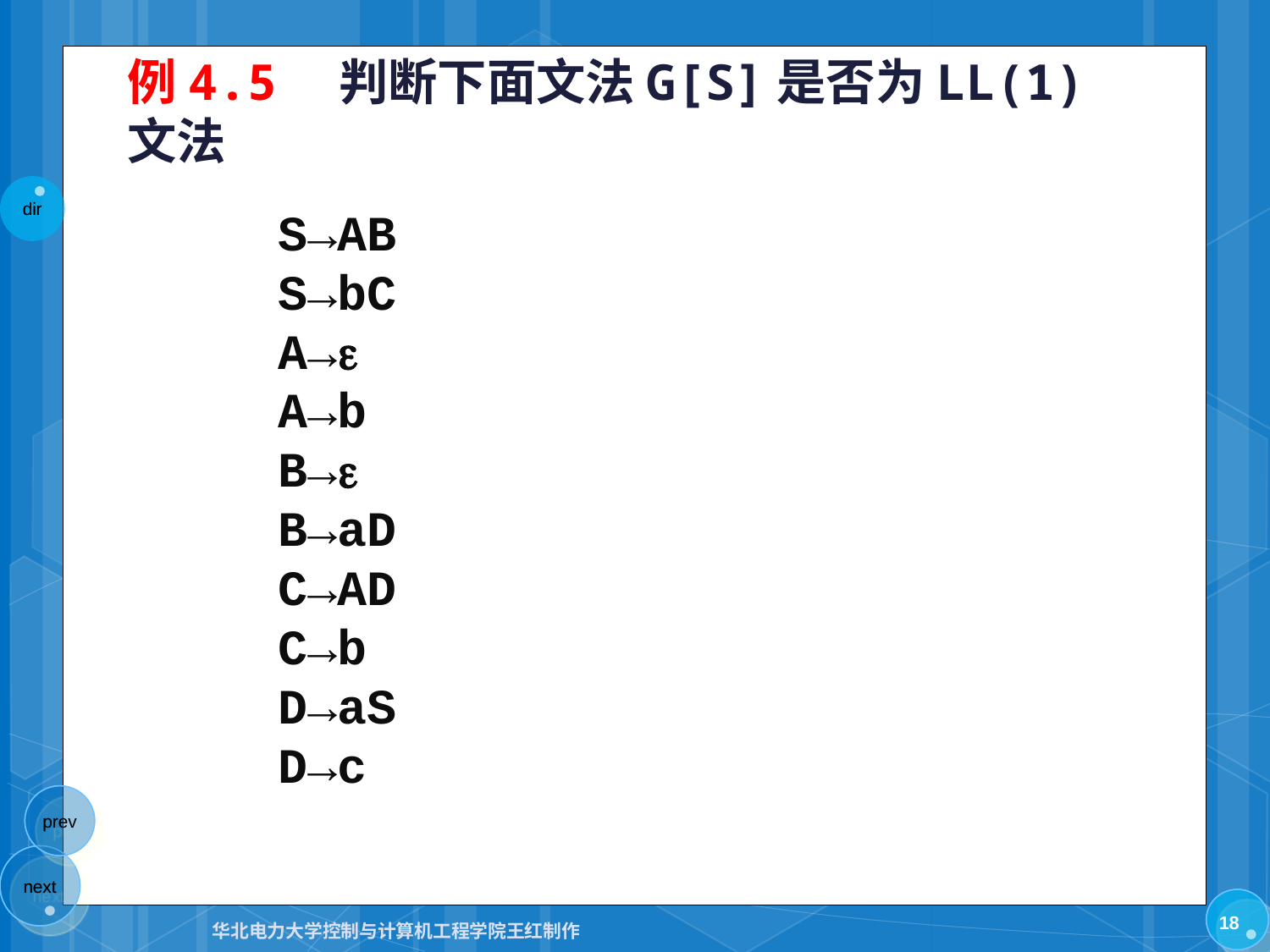

# 例4.5　判断下面文法G[S]是否为LL(1)文法
S→AB
S→bC
A→ε
A→b
B→ε
B→aD
C→AD
C→b
D→aS
D→c
18
华北电力大学控制与计算机工程学院王红制作